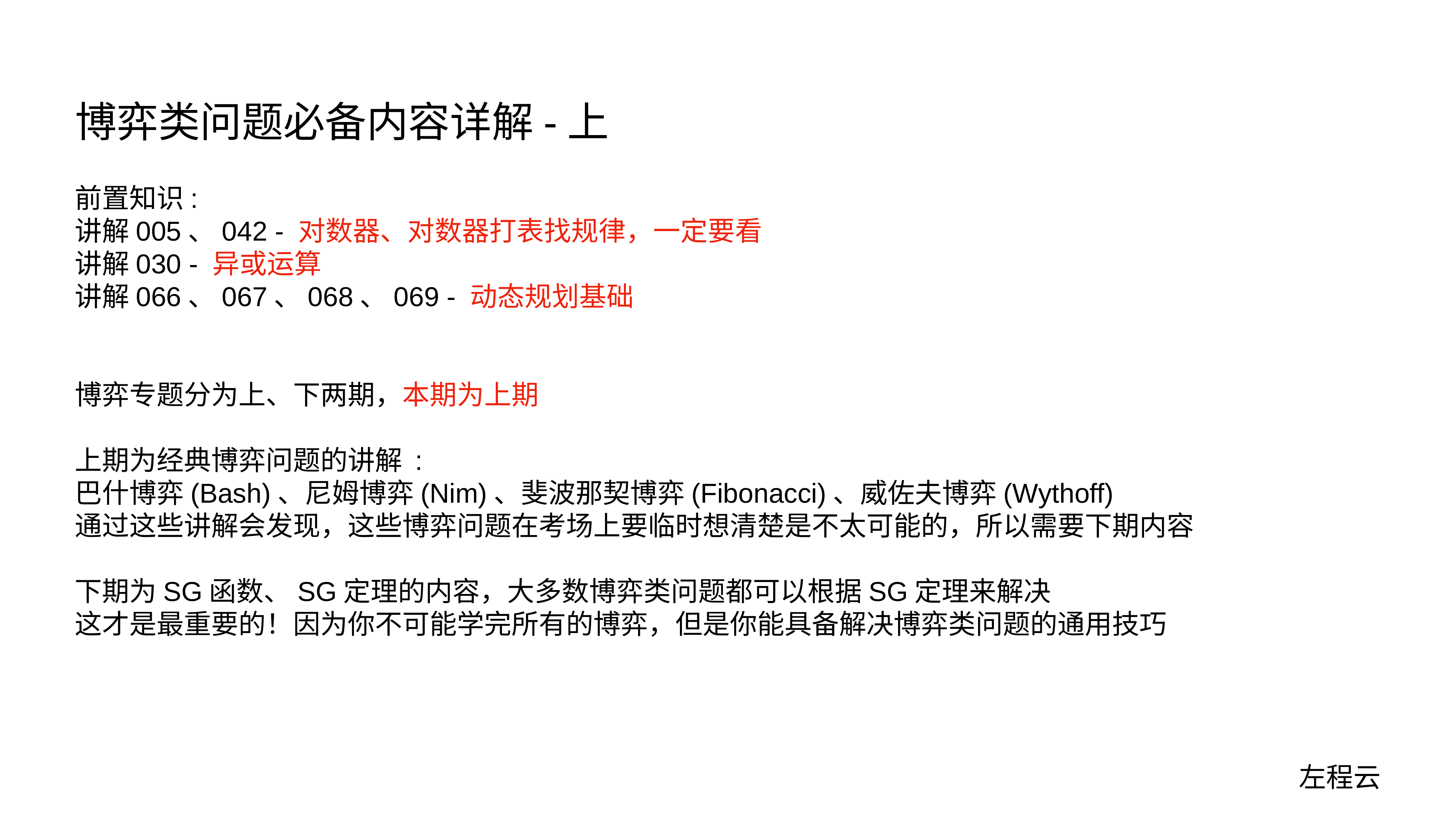

# 博弈类问题必备内容详解-上
前置知识:
讲解005、042 - 对数器、对数器打表找规律，一定要看
讲解030 - 异或运算
讲解066、067、068、069 - 动态规划基础

博弈专题分为上、下两期，本期为上期

上期为经典博弈问题的讲解 :
巴什博弈(Bash)、尼姆博弈(Nim)、斐波那契博弈(Fibonacci)、威佐夫博弈(Wythoff)
通过这些讲解会发现，这些博弈问题在考场上要临时想清楚是不太可能的，所以需要下期内容

下期为SG函数、SG定理的内容，大多数博弈类问题都可以根据SG定理来解决
这才是最重要的！因为你不可能学完所有的博弈，但是你能具备解决博弈类问题的通用技巧
左程云